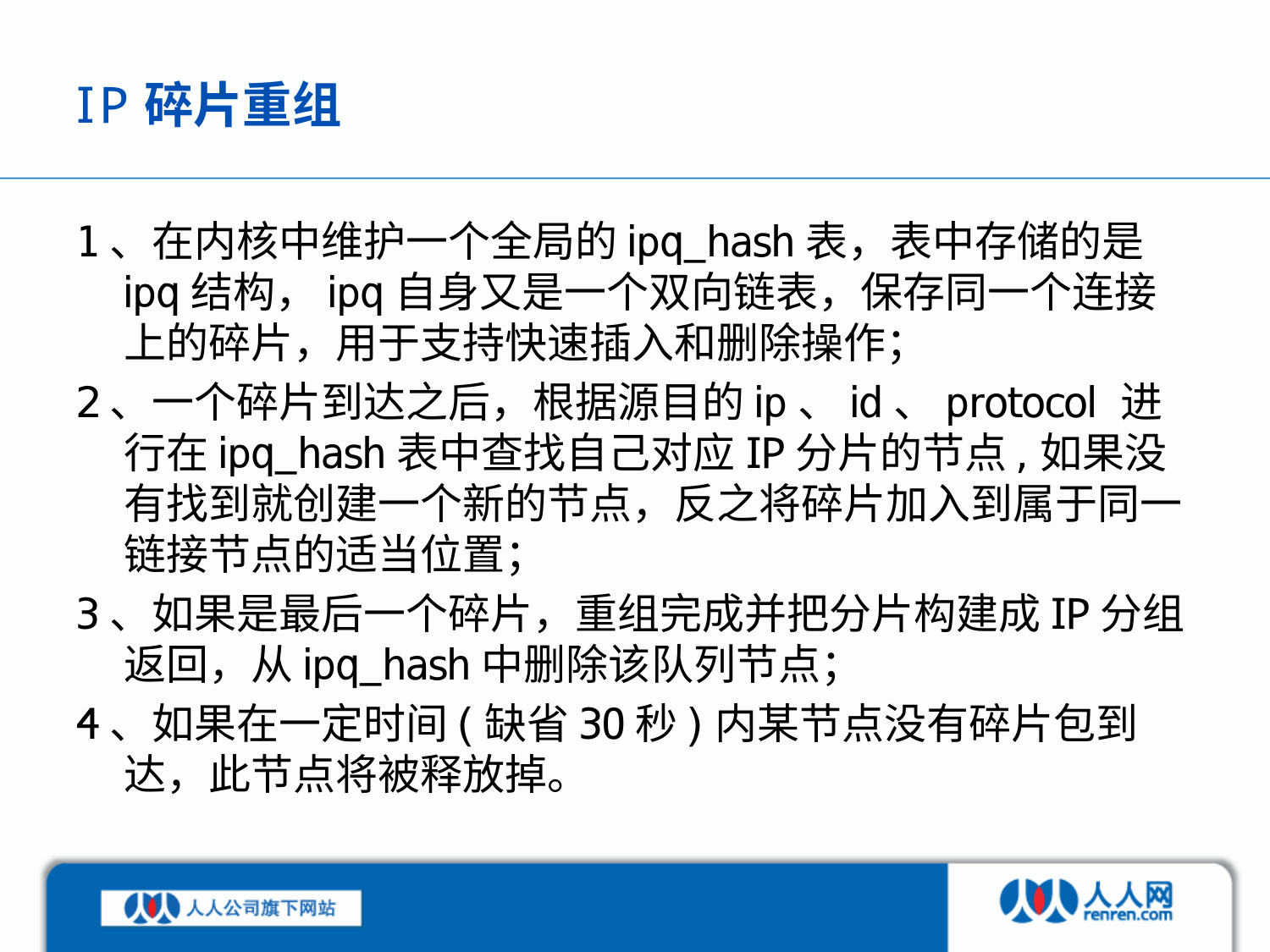

# IP碎片重组
1、在内核中维护一个全局的ipq_hash表，表中存储的是ipq结构，ipq自身又是一个双向链表，保存同一个连接上的碎片，用于支持快速插入和删除操作；
2、一个碎片到达之后，根据源目的ip、id、protocol 进行在ipq_hash表中查找自己对应IP分片的节点,如果没有找到就创建一个新的节点，反之将碎片加入到属于同一链接节点的适当位置；
3、如果是最后一个碎片，重组完成并把分片构建成IP分组返回，从ipq_hash中删除该队列节点；
4、如果在一定时间(缺省30秒)内某节点没有碎片包到达，此节点将被释放掉。